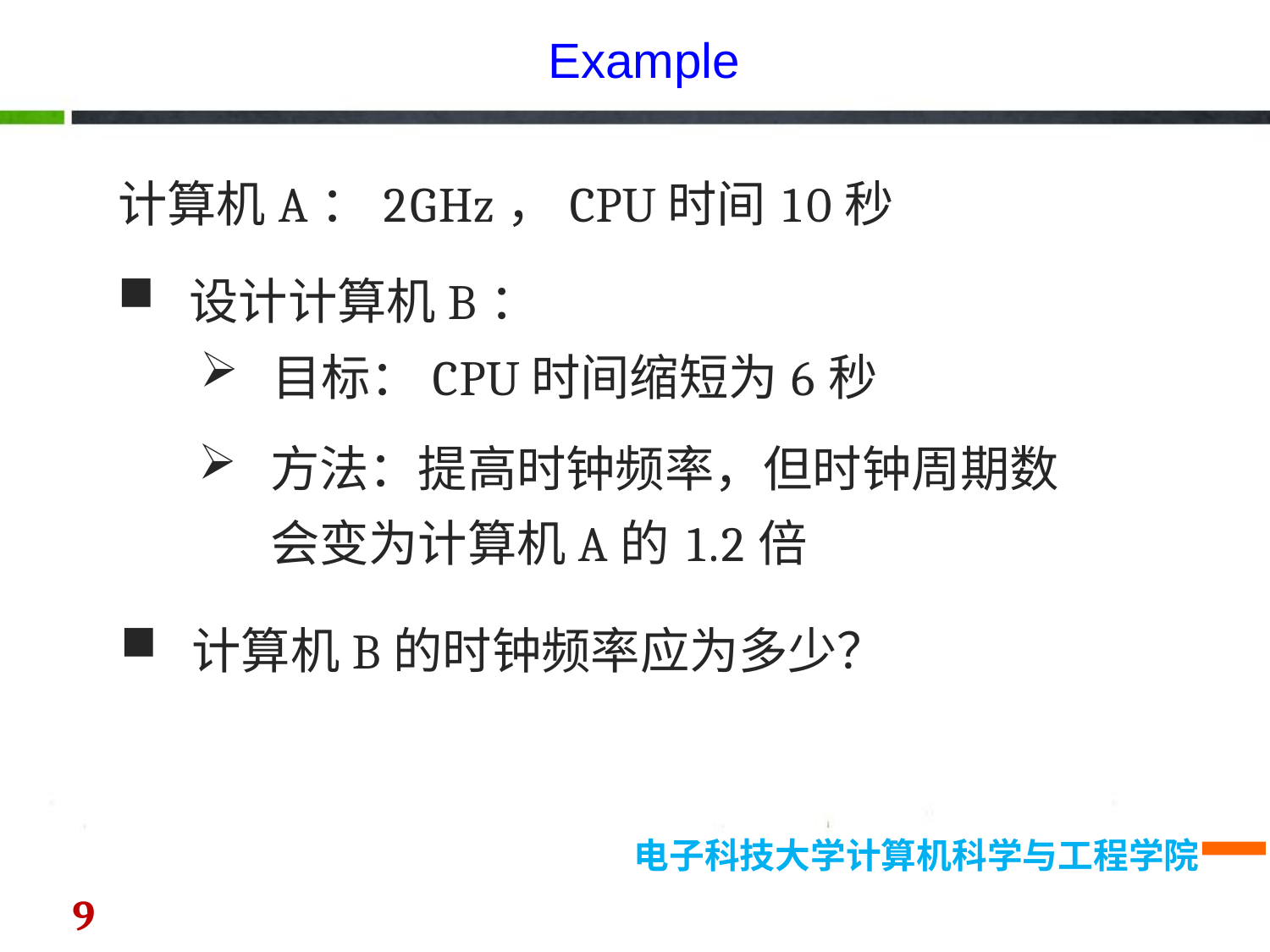

Example
计算机A：2GHz，CPU时间10秒
设计计算机B：
目标：CPU时间缩短为6秒
方法：提高时钟频率，但时钟周期数会变为计算机A的1.2倍
计算机B的时钟频率应为多少？